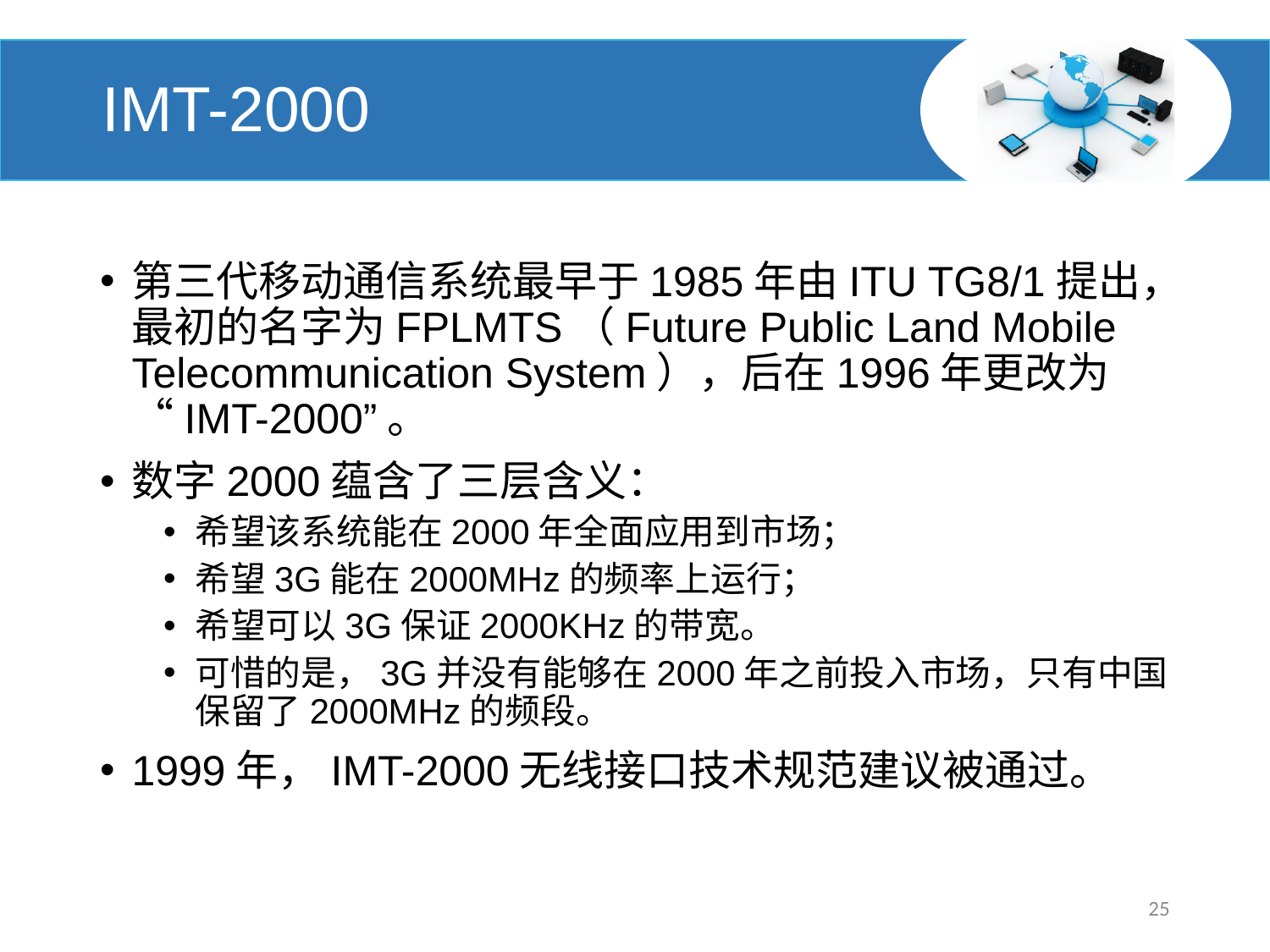

# IMT-2000
第三代移动通信系统最早于1985年由ITU TG8/1提出，最初的名字为FPLMTS（Future Public Land Mobile Telecommunication System），后在1996年更改为“IMT-2000”。
数字2000蕴含了三层含义：
希望该系统能在2000年全面应用到市场；
希望3G能在2000MHz的频率上运行；
希望可以3G保证2000KHz的带宽。
可惜的是，3G并没有能够在2000年之前投入市场，只有中国保留了2000MHz的频段。
1999年，IMT-2000无线接口技术规范建议被通过。

25